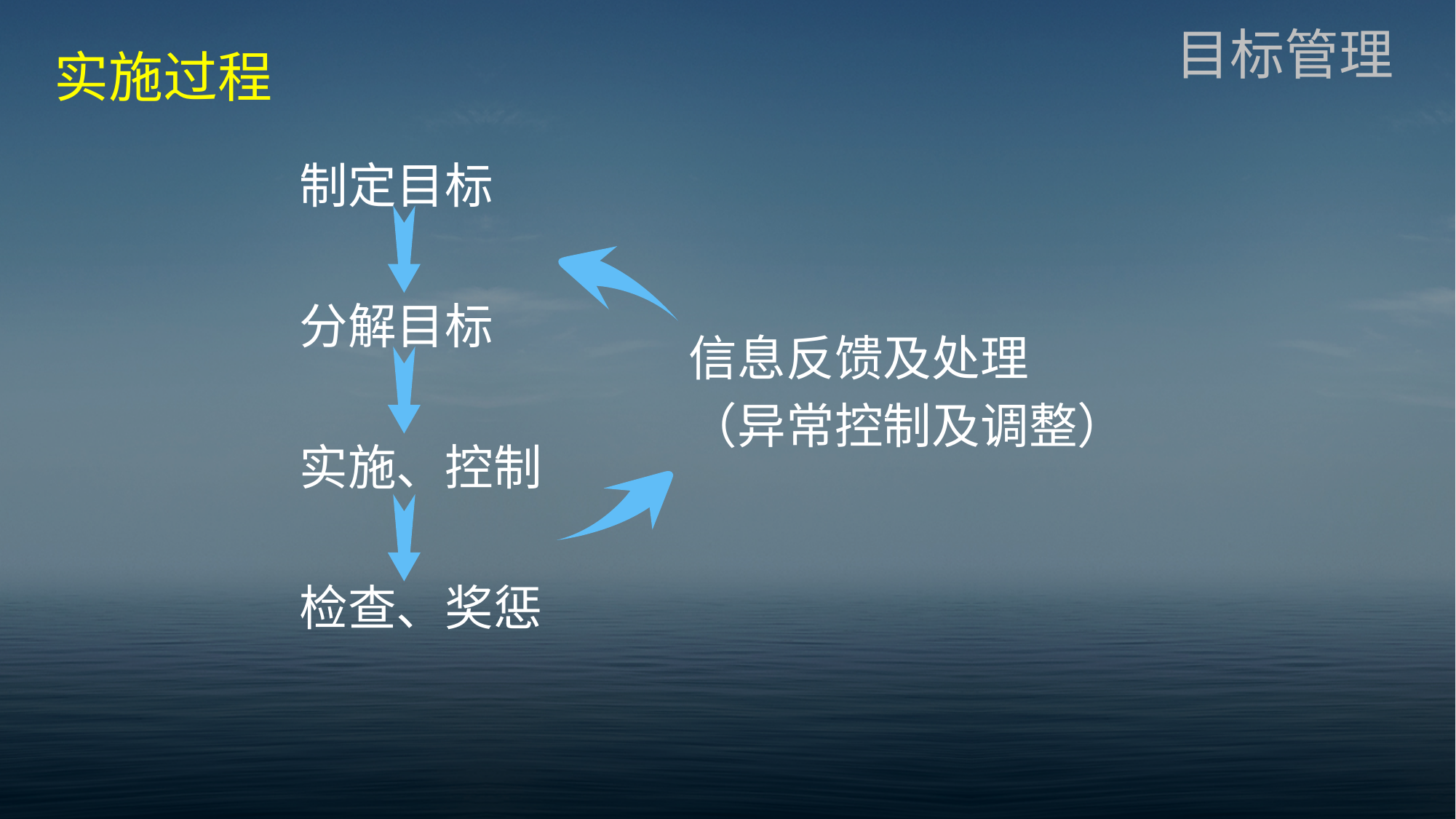

目标管理
实施过程
制定目标

分解目标
信息反馈及处理
（异常控制及调整）

实施、控制

检查、奖惩